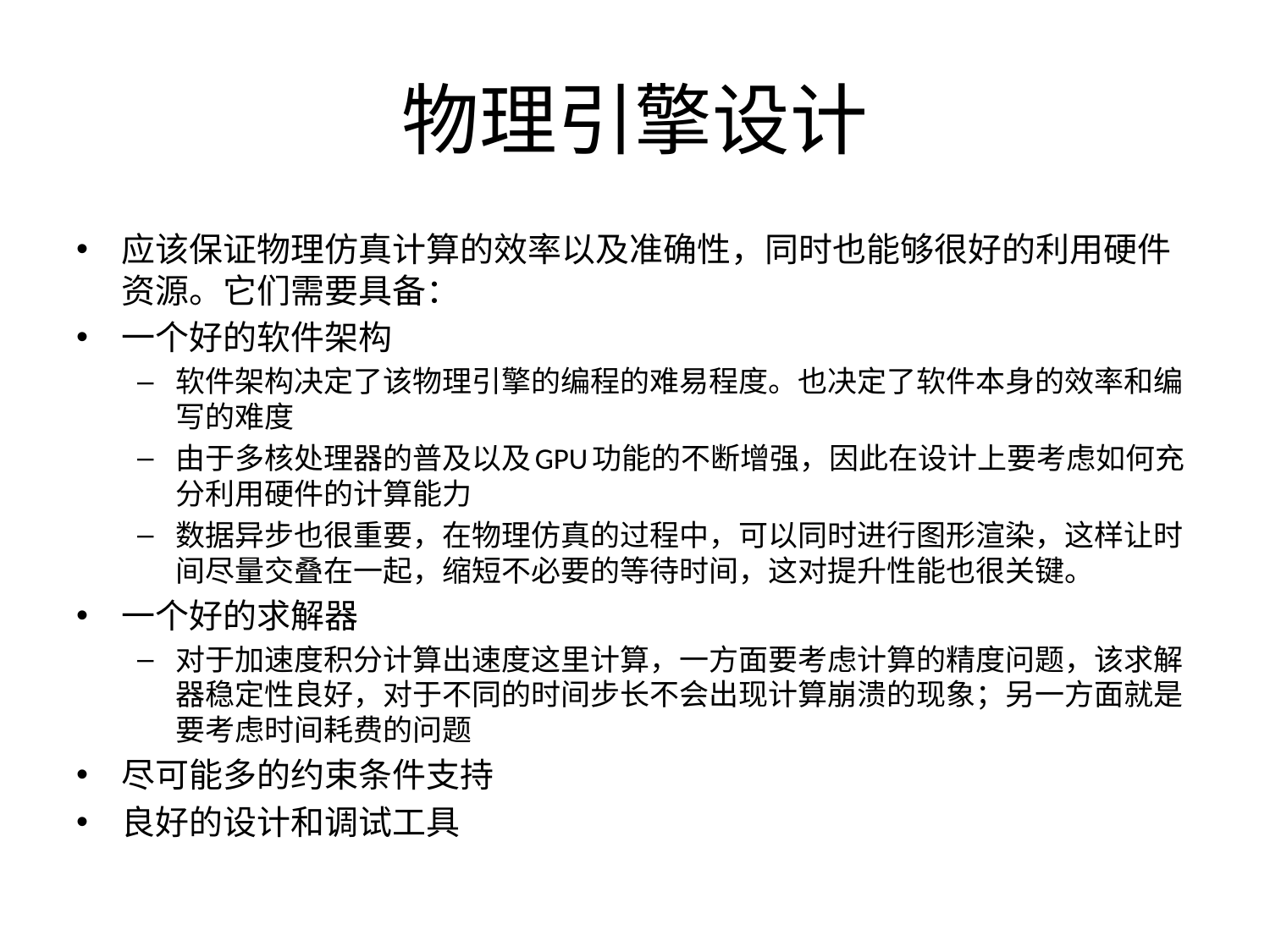

# 物理引擎设计
应该保证物理仿真计算的效率以及准确性，同时也能够很好的利用硬件资源。它们需要具备：
一个好的软件架构
软件架构决定了该物理引擎的编程的难易程度。也决定了软件本身的效率和编写的难度
由于多核处理器的普及以及GPU功能的不断增强，因此在设计上要考虑如何充分利用硬件的计算能力
数据异步也很重要，在物理仿真的过程中，可以同时进行图形渲染，这样让时间尽量交叠在一起，缩短不必要的等待时间，这对提升性能也很关键。
一个好的求解器
对于加速度积分计算出速度这里计算，一方面要考虑计算的精度问题，该求解器稳定性良好，对于不同的时间步长不会出现计算崩溃的现象；另一方面就是要考虑时间耗费的问题
尽可能多的约束条件支持
良好的设计和调试工具